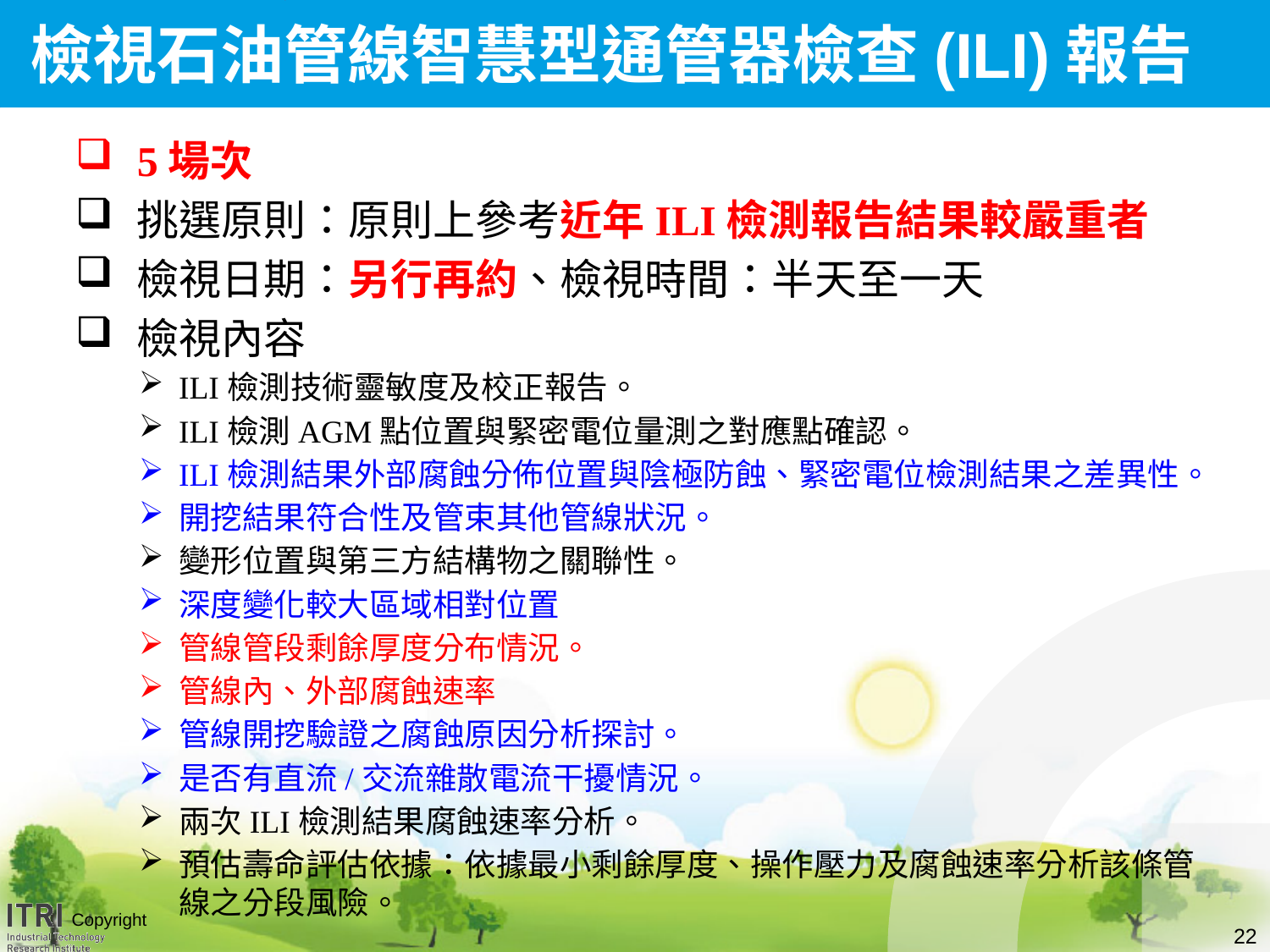

# 檢視石油管線智慧型通管器檢查(ILI)報告
5場次
挑選原則：原則上參考近年ILI檢測報告結果較嚴重者
檢視日期：另行再約、檢視時間：半天至一天
檢視內容
ILI檢測技術靈敏度及校正報告。
ILI檢測AGM點位置與緊密電位量測之對應點確認。
ILI檢測結果外部腐蝕分佈位置與陰極防蝕、緊密電位檢測結果之差異性。
開挖結果符合性及管束其他管線狀況。
變形位置與第三方結構物之關聯性。
深度變化較大區域相對位置
管線管段剩餘厚度分布情況。
管線內、外部腐蝕速率
管線開挖驗證之腐蝕原因分析探討。
是否有直流/交流雜散電流干擾情況。
兩次ILI檢測結果腐蝕速率分析。
預估壽命評估依據：依據最小剩餘厚度、操作壓力及腐蝕速率分析該條管線之分段風險。
22